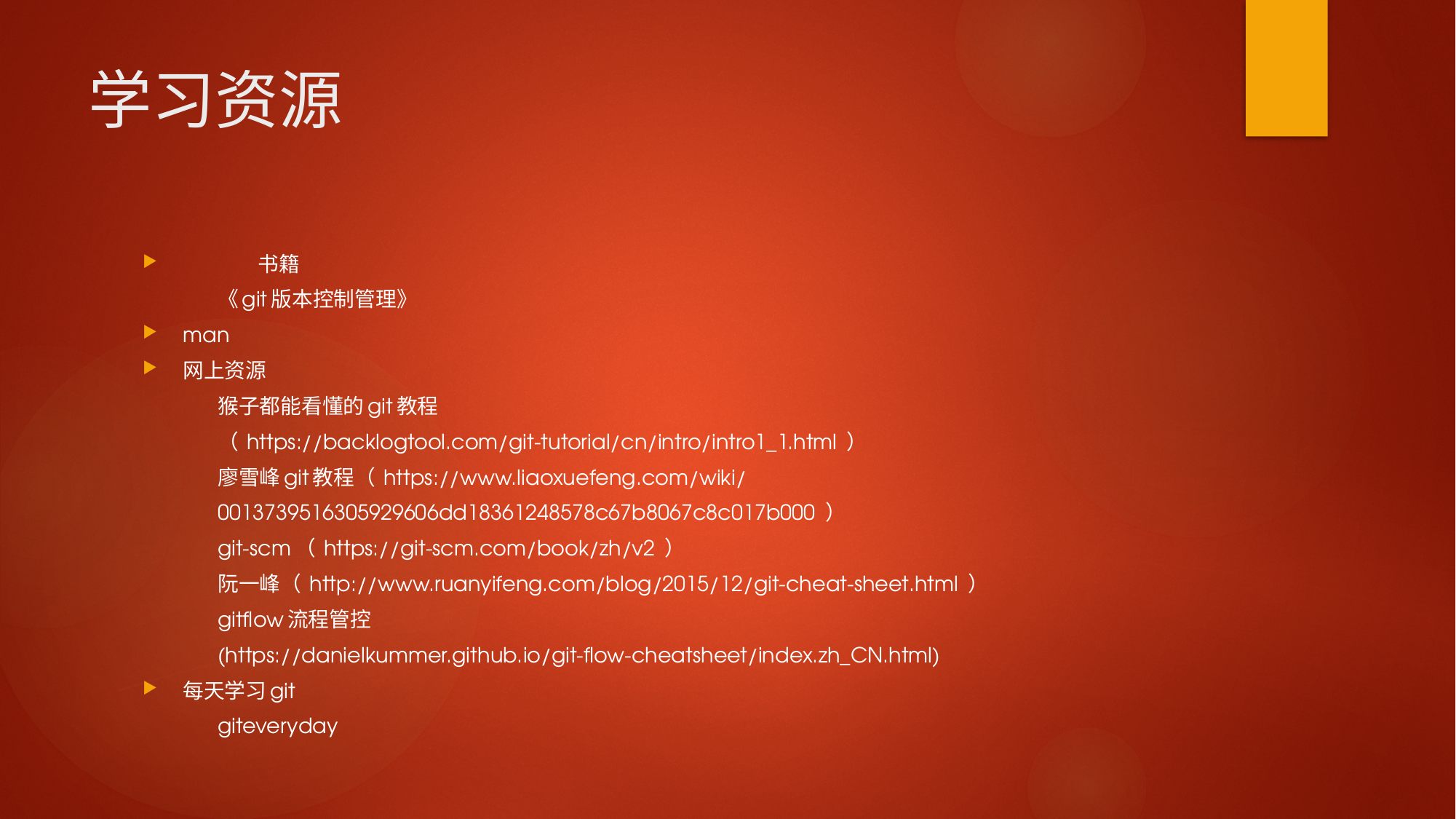

# 学习资源
	书籍
		《git版本控制管理》
	man
	网上资源
		猴子都能看懂的git教程
			（ https://backlogtool.com/git-tutorial/cn/intro/intro1_1.html ）
		廖雪峰git教程（ https://www.liaoxuefeng.com/wiki/
			0013739516305929606dd18361248578c67b8067c8c017b000 ）
		git-scm（ https://git-scm.com/book/zh/v2 ）
		阮一峰（ http://www.ruanyifeng.com/blog/2015/12/git-cheat-sheet.html ）
		gitflow流程管控
			(https://danielkummer.github.io/git-flow-cheatsheet/index.zh_CN.html)
	每天学习git
		giteveryday